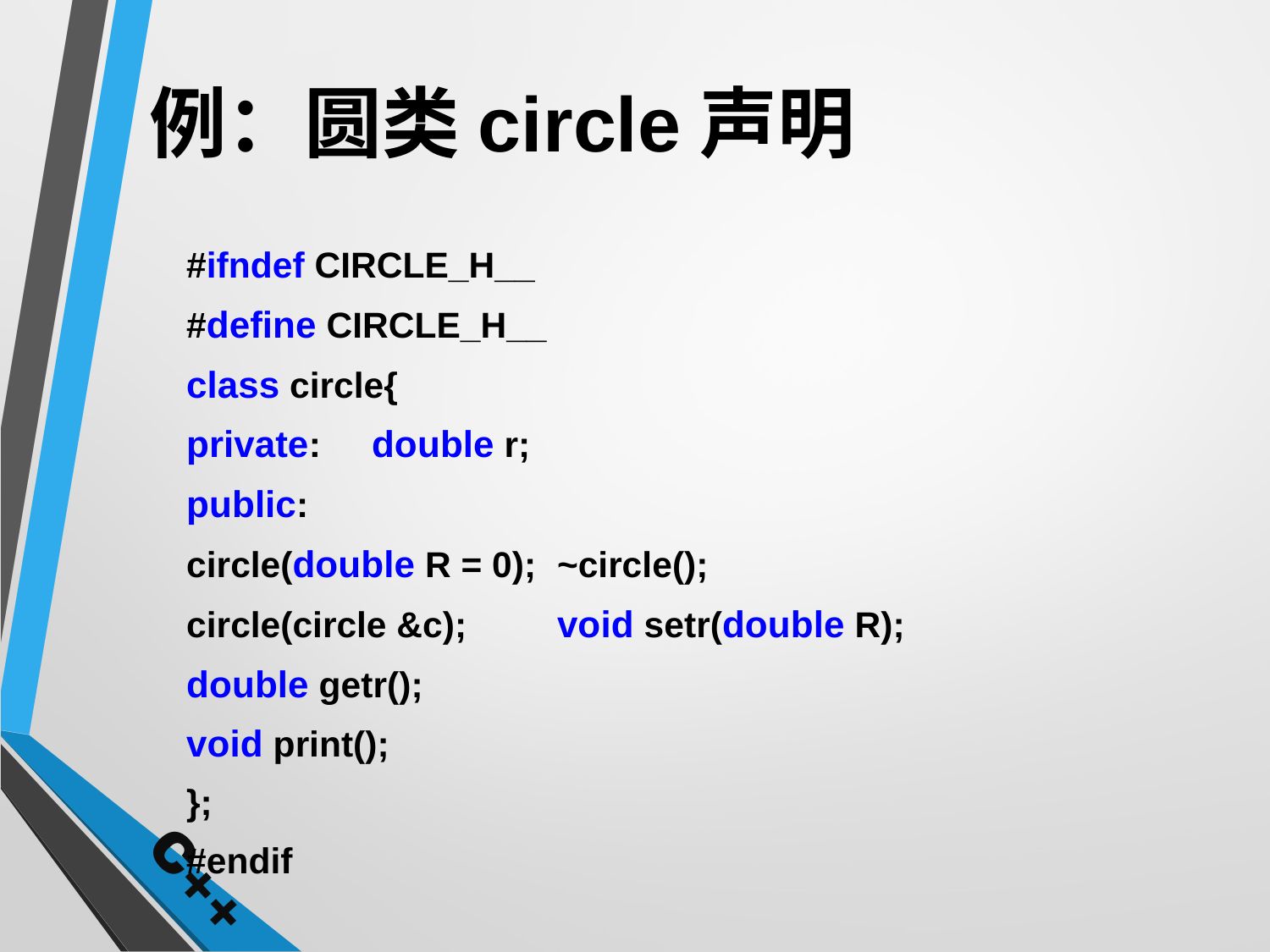

# 例：圆类circle声明
	#ifndef CIRCLE_H__
	#define CIRCLE_H__
	class circle{
	private:	double r;
	public:
	circle(double R = 0);	~circle();
	circle(circle &c);	void setr(double R);
	double getr();
	void print();
	};
	#endif